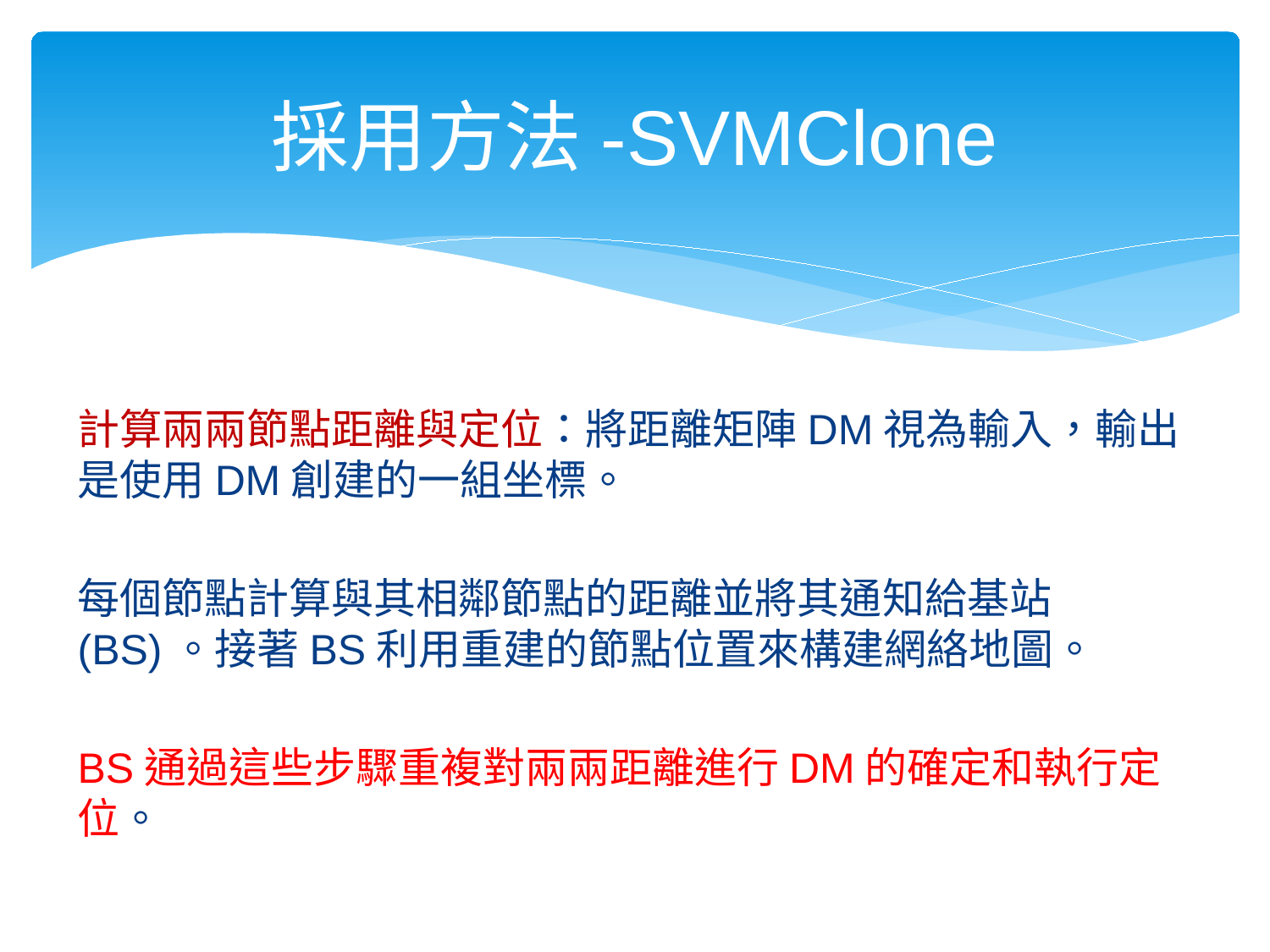

# 採用方法-SVMClone
計算兩兩節點距離與定位：將距離矩陣DM視為輸入，輸出是使用DM創建的一組坐標。

每個節點計算與其相鄰節點的距離並將其通知給基站(BS)。接著BS利用重建的節點位置來構建網絡地圖。

BS通過這些步驟重複對兩兩距離進行DM的確定和執行定位。